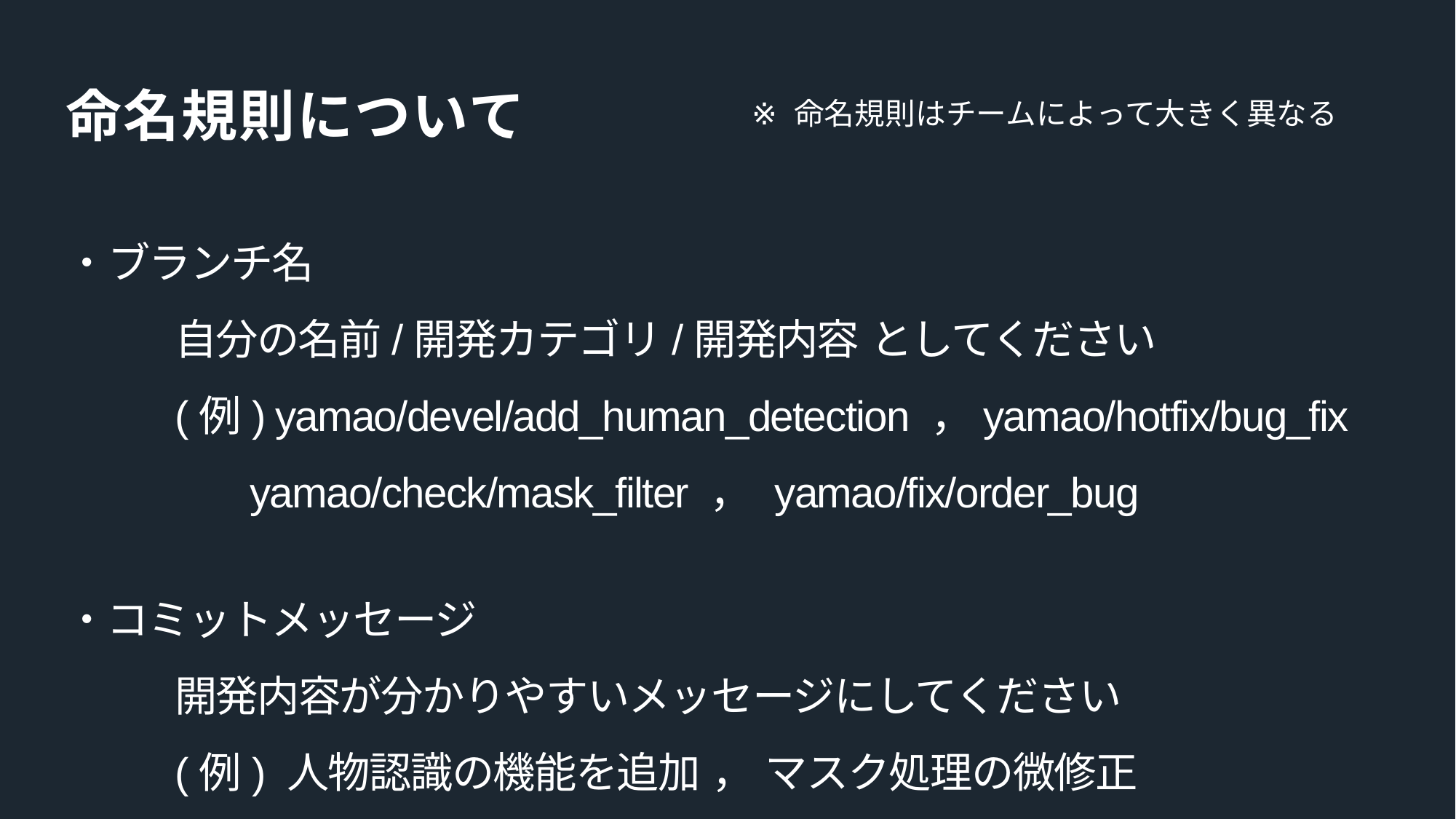

# 命名規則について
※ 命名規則はチームによって大きく異なる
・ブランチ名
自分の名前/開発カテゴリ/開発内容 としてください
(例) yamao/devel/add_human_detection ，yamao/hotfix/bug_fix
       yamao/check/mask_filter ， yamao/fix/order_bug
・コミットメッセージ
開発内容が分かりやすいメッセージにしてください
(例) 人物認識の機能を追加 ， マスク処理の微修正